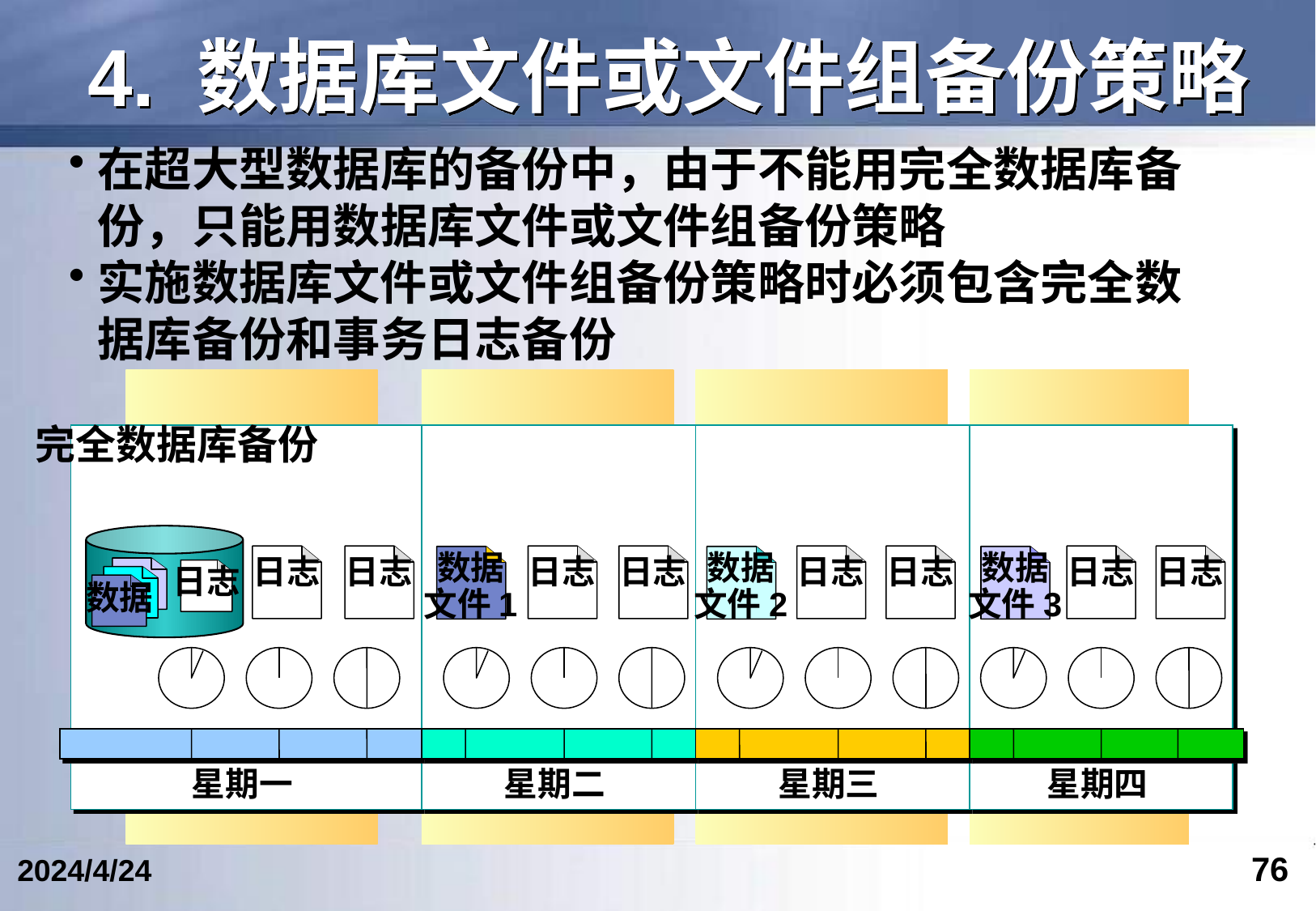

# 4. 数据库文件或文件组备份策略
在超大型数据库的备份中，由于不能用完全数据库备份，只能用数据库文件或文件组备份策略
实施数据库文件或文件组备份策略时必须包含完全数据库备份和事务日志备份

完全数据库备份
星期一
星期二
星期三
星期四

日志

数据

数据
文件1

数据
文件2

数据
文件3

日志

日志

日志

日志

日志

日志

日志

日志

76
2024/4/24